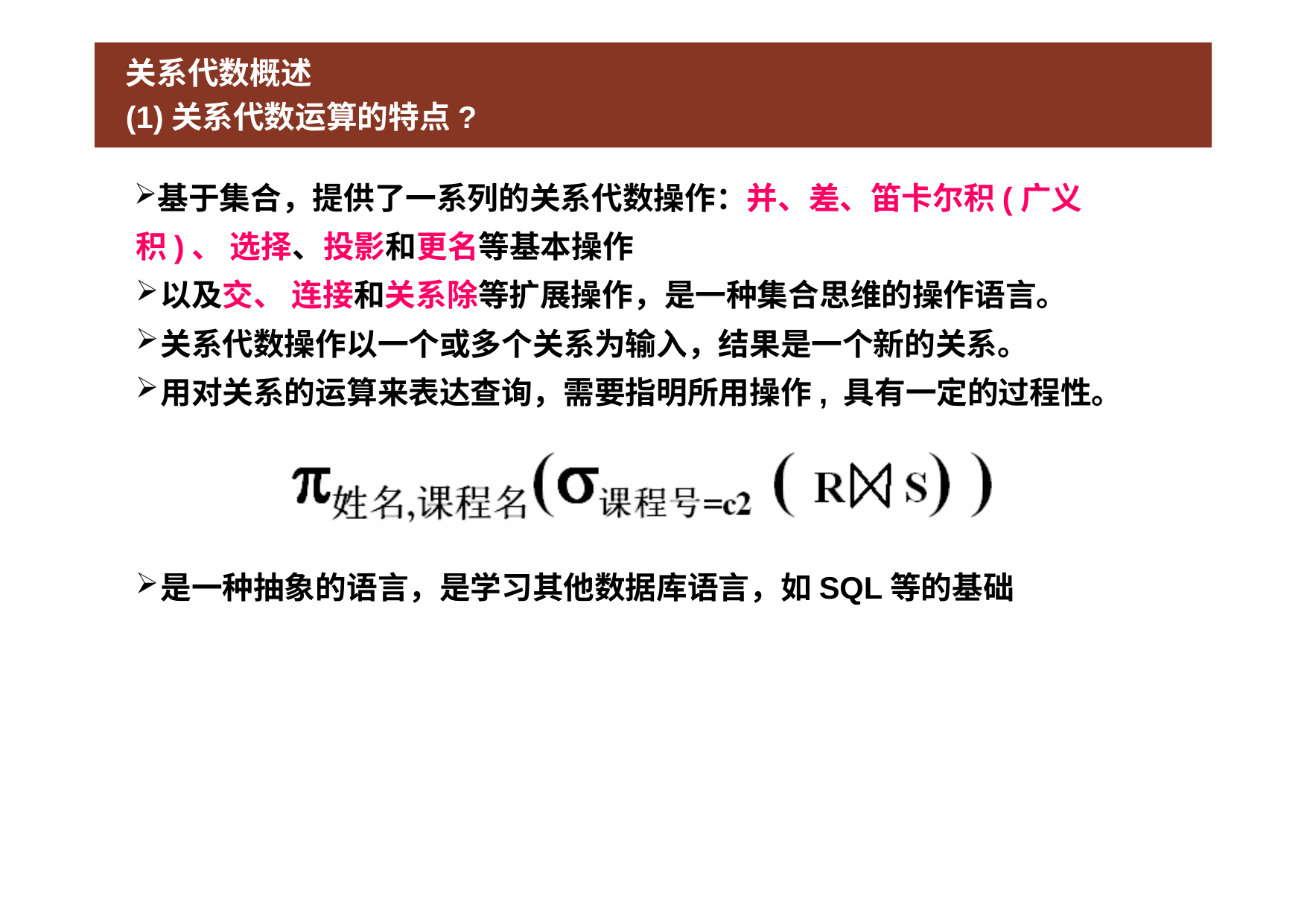

# 关系代数概述
(1)关系代数运算的特点?
基于集合，提供了一系列的关系代数操作：并、差、笛卡尔积(广义积)、 选择、投影和更名等基本操作
以及交、 连接和关系除等扩展操作，是一种集合思维的操作语言。
关系代数操作以一个或多个关系为输入，结果是一个新的关系。
用对关系的运算来表达查询，需要指明所用操作, 具有一定的过程性。

是一种抽象的语言，是学习其他数据库语言，如SQL等的基础